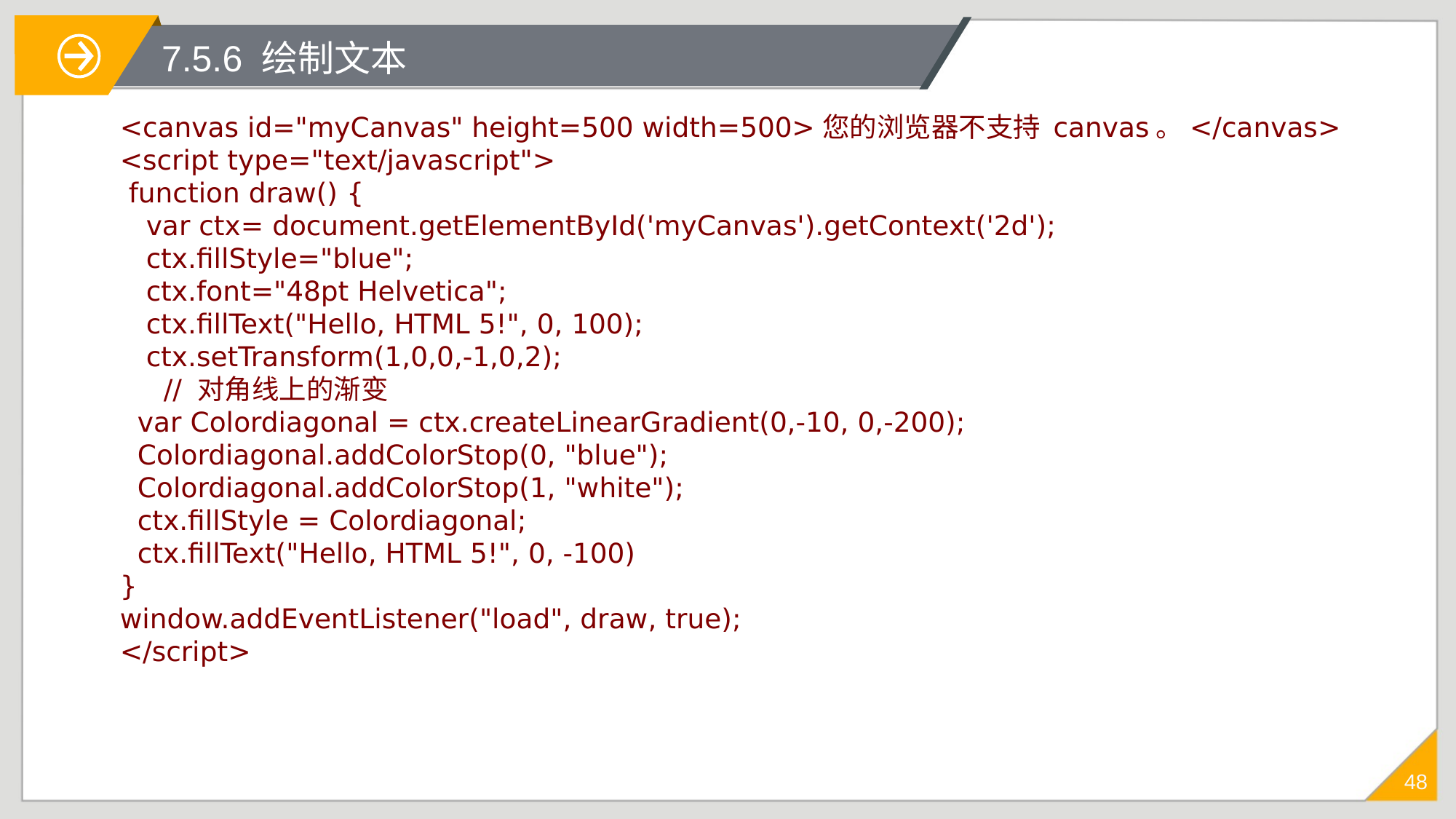

# 7.5.6 绘制文本
<canvas id="myCanvas" height=500 width=500>您的浏览器不支持 canvas。</canvas>
<script type="text/javascript">
 function draw() {
   var ctx= document.getElementById('myCanvas').getContext('2d');
   ctx.fillStyle="blue";
   ctx.font="48pt Helvetica";
   ctx.fillText("Hello, HTML 5!", 0, 100);
   ctx.setTransform(1,0,0,-1,0,2);
     // 对角线上的渐变
  var Colordiagonal = ctx.createLinearGradient(0,-10, 0,-200);
  Colordiagonal.addColorStop(0, "blue");
  Colordiagonal.addColorStop(1, "white");
  ctx.fillStyle = Colordiagonal;
  ctx.fillText("Hello, HTML 5!", 0, -100)
}
window.addEventListener("load", draw, true);
</script>